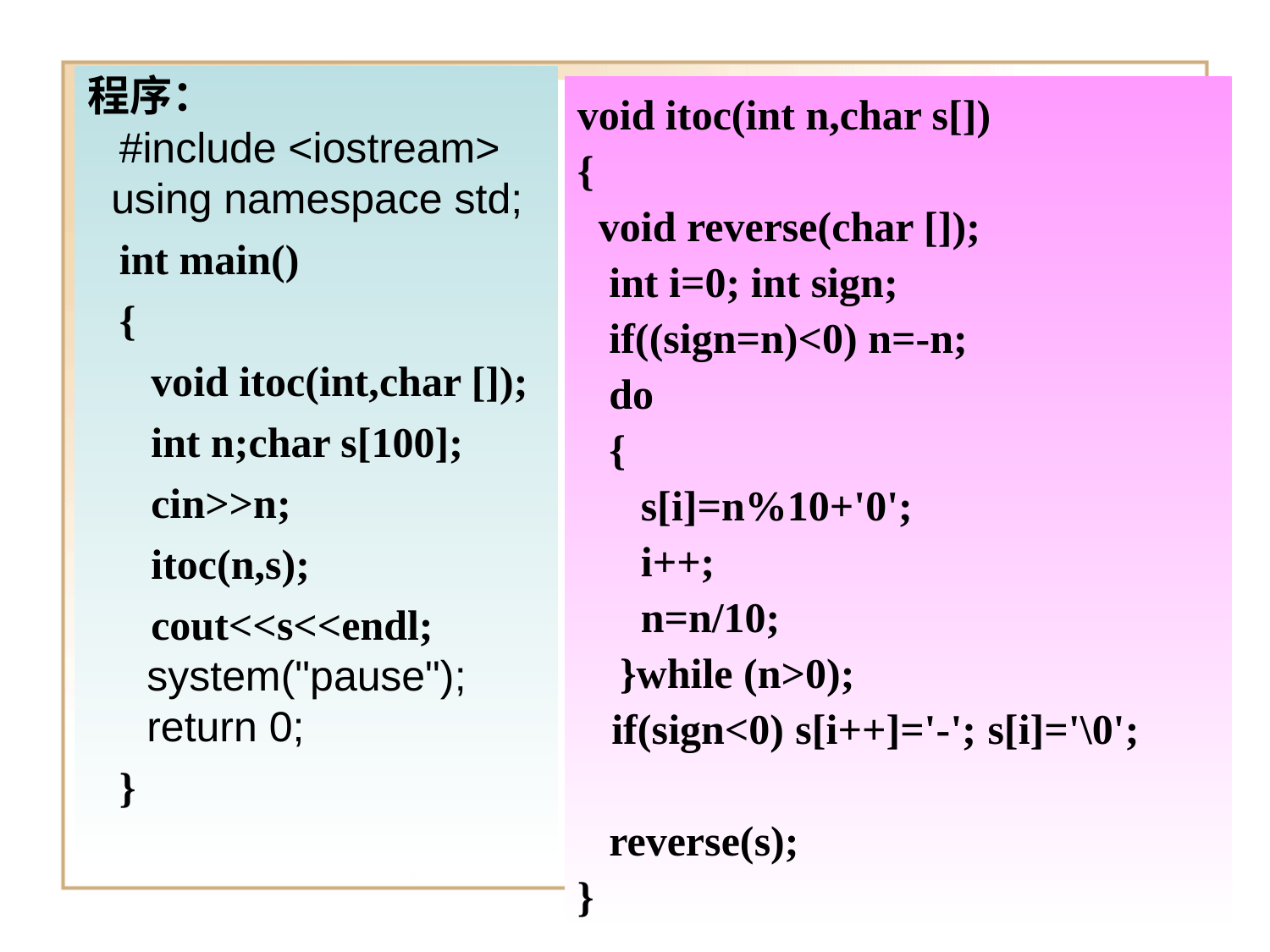

程序：
   #include <iostream>
  using namespace std;
   int main()
   {
      void itoc(int,char []);
      int n;char s[100];
      cin>>n;
      itoc(n,s);
      cout<<s<<endl;
     system("pause");
     return 0;
   }

void itoc(int n,char s[])
{
  void reverse(char []);
   int i=0; int sign;
   if((sign=n)<0) n=-n;
   do
   {
      s[i]=n%10+'0';
      i++;
      n=n/10;
    }while (n>0);
   if(sign<0) s[i++]='-'; s[i]='\0';
   reverse(s);
}